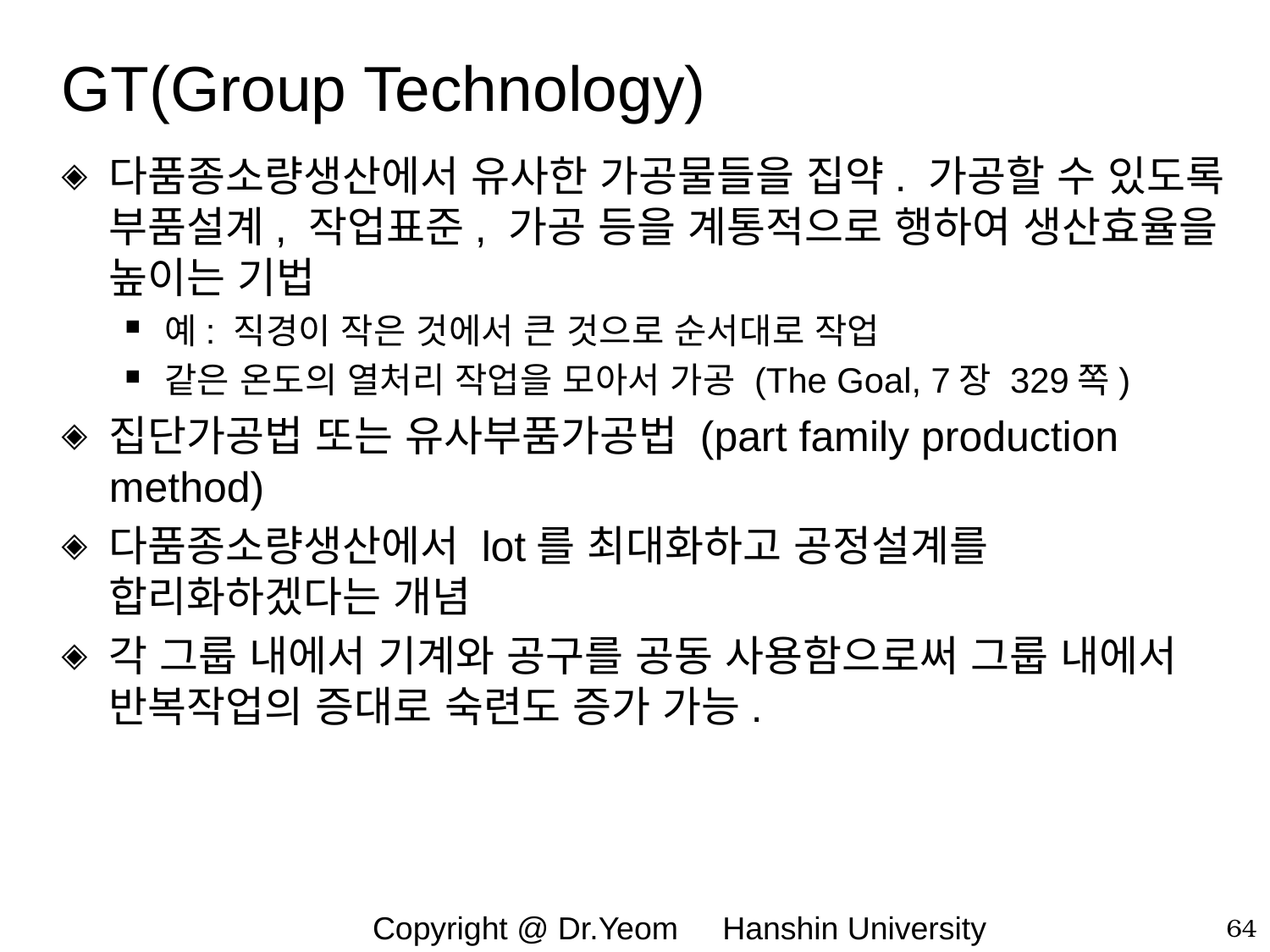

# GT(Group Technology)
다품종소량생산에서 유사한 가공물들을 집약. 가공할 수 있도록 부품설계, 작업표준, 가공 등을 계통적으로 행하여 생산효율을 높이는 기법
예: 직경이 작은 것에서 큰 것으로 순서대로 작업
같은 온도의 열처리 작업을 모아서 가공 (The Goal, 7장 329쪽)
집단가공법 또는 유사부품가공법 (part family production method)
다품종소량생산에서 lot를 최대화하고 공정설계를 합리화하겠다는 개념
각 그룹 내에서 기계와 공구를 공동 사용함으로써 그룹 내에서 반복작업의 증대로 숙련도 증가 가능.
64